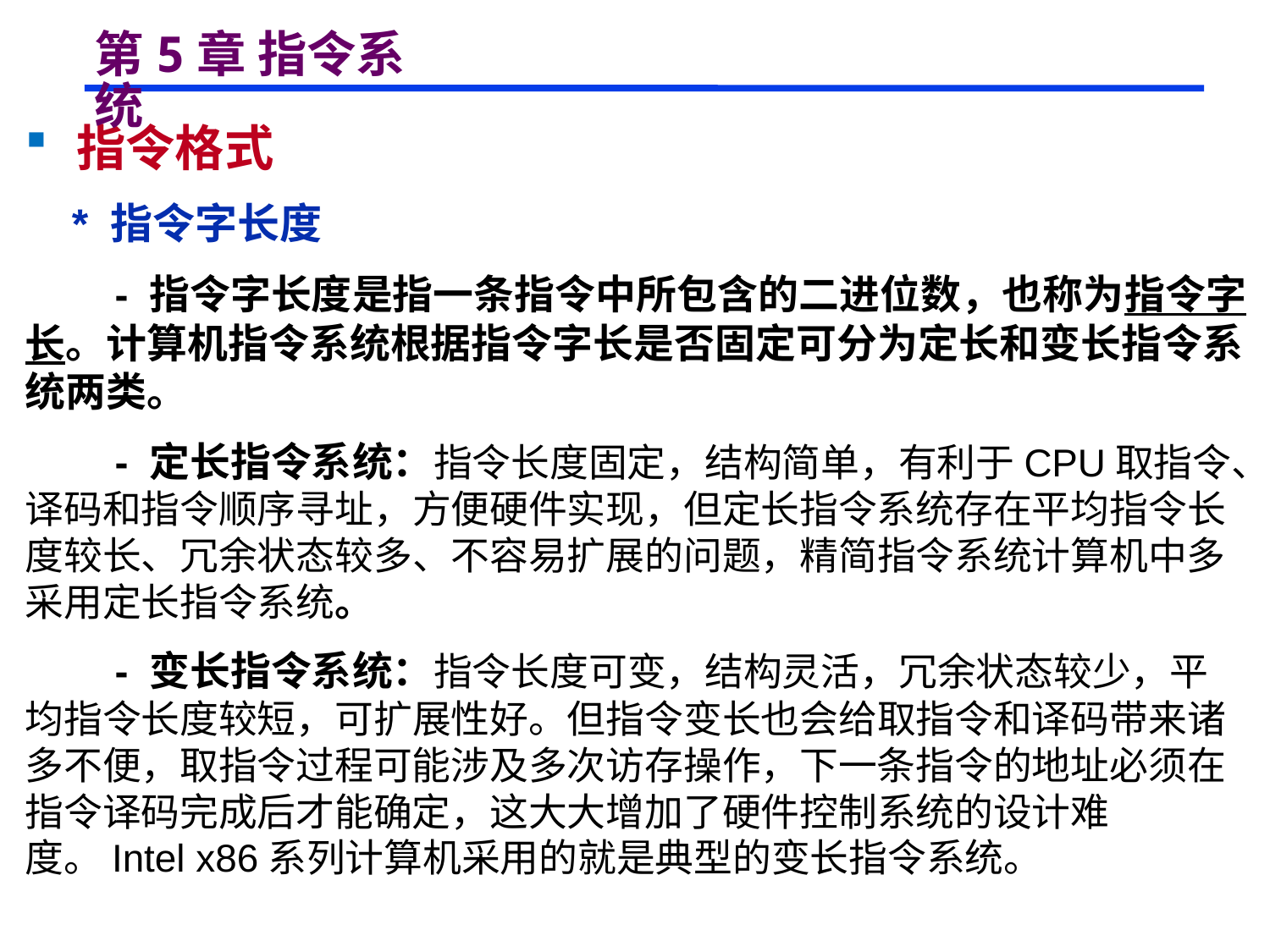

# 第5章 指令系统
 指令格式
    * 指令字长度
        - 指令字长度是指一条指令中所包含的二进位数，也称为指令字长。计算机指令系统根据指令字长是否固定可分为定长和变长指令系统两类。
        - 定长指令系统：指令长度固定，结构简单，有利于CPU取指令、译码和指令顺序寻址，方便硬件实现，但定长指令系统存在平均指令长度较长、冗余状态较多、不容易扩展的问题，精简指令系统计算机中多采用定长指令系统。
        - 变长指令系统：指令长度可变，结构灵活，冗余状态较少，平均指令长度较短，可扩展性好。但指令变长也会给取指令和译码带来诸多不便，取指令过程可能涉及多次访存操作，下一条指令的地址必须在指令译码完成后才能确定，这大大增加了硬件控制系统的设计难度。Intel x86系列计算机采用的就是典型的变长指令系统。